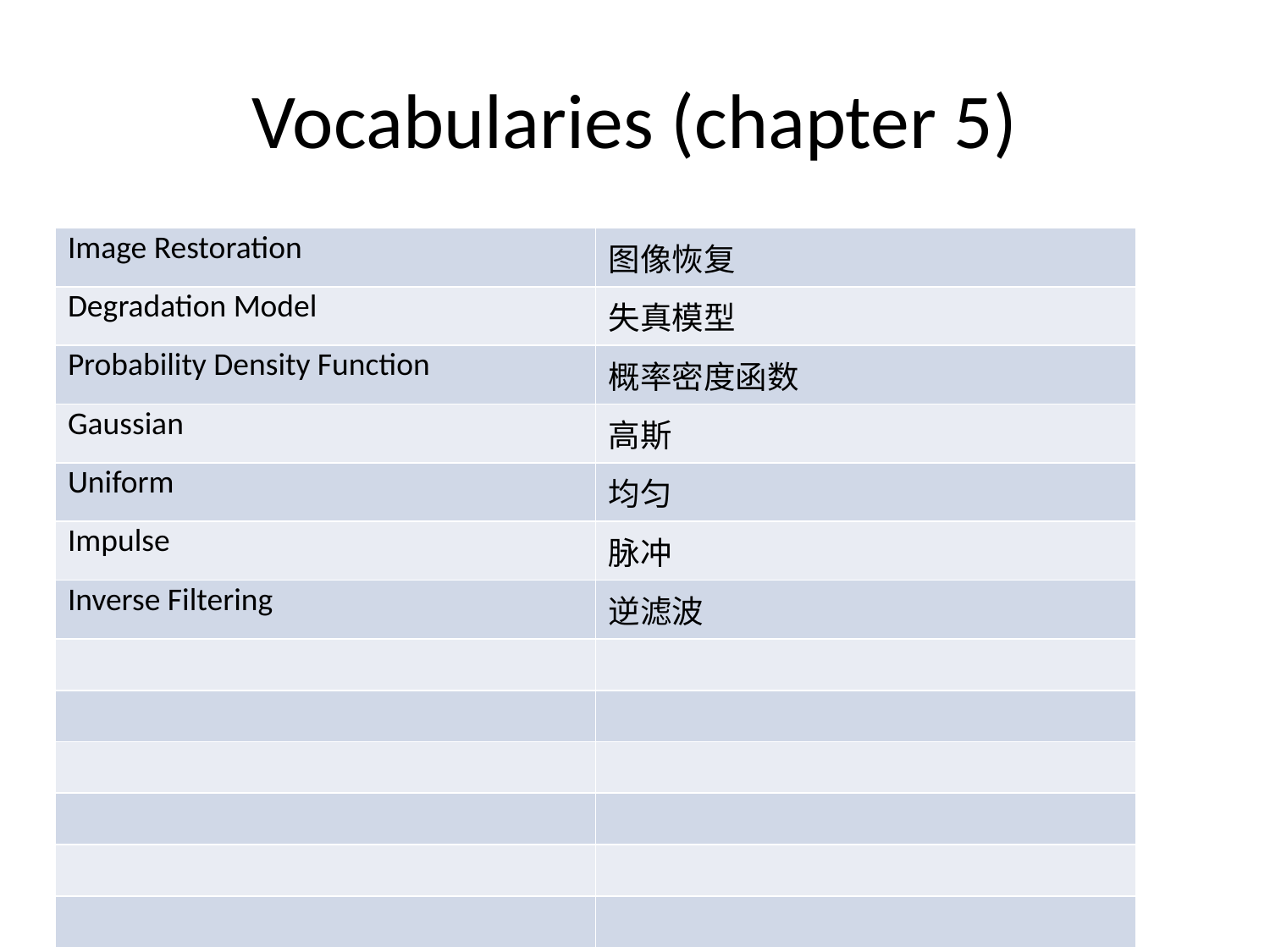

# Vocabularies (chapter 5)
| Image Restoration | 图像恢复 |
| --- | --- |
| Degradation Model | 失真模型 |
| Probability Density Function | 概率密度函数 |
| Gaussian | 高斯 |
| Uniform | 均匀 |
| Impulse | 脉冲 |
| Inverse Filtering | 逆滤波 |
|  |  |
|  |  |
|  |  |
|  |  |
|  |  |
|  |  |